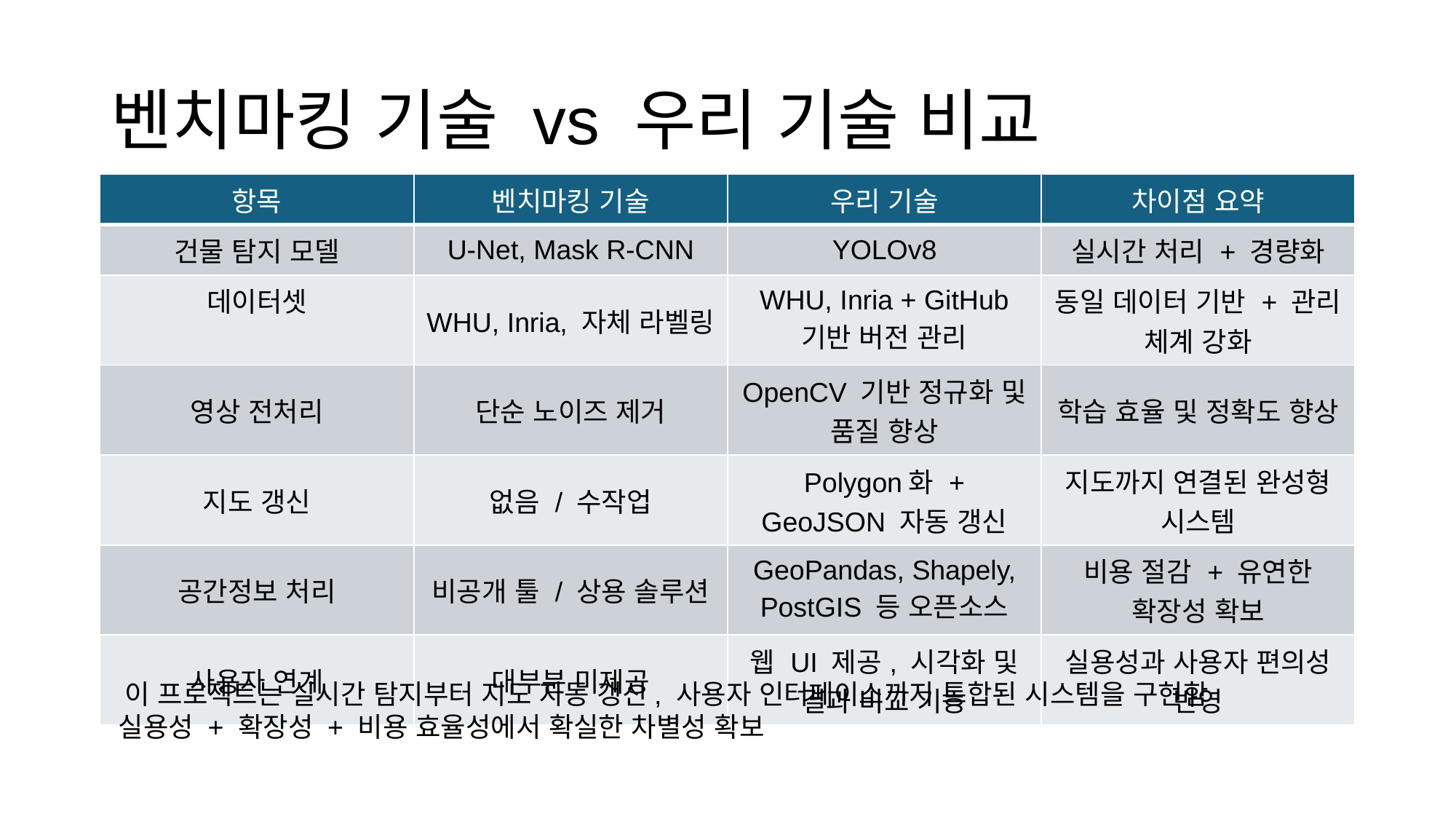

# 벤치마킹 기술 vs 우리 기술 비교
| 항목 | 벤치마킹 기술 | 우리 기술 | 차이점 요약 |
| --- | --- | --- | --- |
| 건물 탐지 모델 | U-Net, Mask R-CNN | YOLOv8 | 실시간 처리 + 경량화 |
| 데이터셋 | WHU, Inria, 자체 라벨링 | WHU, Inria + GitHub 기반 버전 관리 | 동일 데이터 기반 + 관리 체계 강화 |
| 영상 전처리 | 단순 노이즈 제거 | OpenCV 기반 정규화 및 품질 향상 | 학습 효율 및 정확도 향상 |
| 지도 갱신 | 없음 / 수작업 | Polygon화 + GeoJSON 자동 갱신 | 지도까지 연결된 완성형 시스템 |
| 공간정보 처리 | 비공개 툴 / 상용 솔루션 | GeoPandas, Shapely, PostGIS 등 오픈소스 | 비용 절감 + 유연한 확장성 확보 |
| 사용자 연계 | 대부분 미제공 | 웹 UI 제공, 시각화 및 결과 비교 기능 | 실용성과 사용자 편의성 반영 |
 이 프로젝트는 실시간 탐지부터 지도 자동 갱신, 사용자 인터페이스까지 통합된 시스템을 구현함
 실용성 + 확장성 + 비용 효율성에서 확실한 차별성 확보